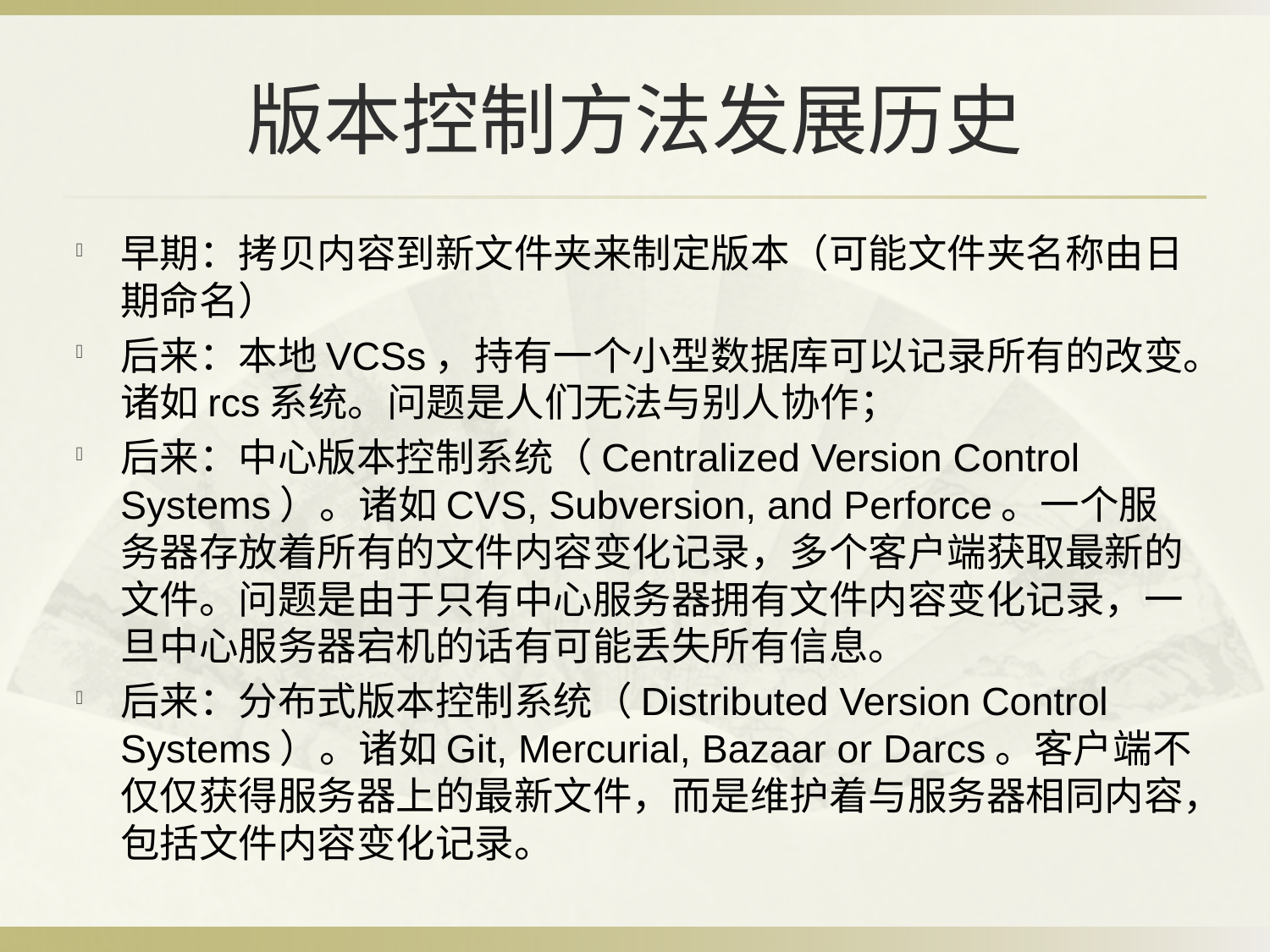

# 版本控制方法发展历史
早期：拷贝内容到新文件夹来制定版本（可能文件夹名称由日期命名）
后来：本地VCSs，持有一个小型数据库可以记录所有的改变。诸如rcs系统。问题是人们无法与别人协作；
后来：中心版本控制系统（Centralized Version Control Systems）。诸如CVS, Subversion, and Perforce。一个服务器存放着所有的文件内容变化记录，多个客户端获取最新的文件。问题是由于只有中心服务器拥有文件内容变化记录，一旦中心服务器宕机的话有可能丢失所有信息。
后来：分布式版本控制系统（Distributed Version Control Systems）。诸如Git, Mercurial, Bazaar or Darcs。客户端不仅仅获得服务器上的最新文件，而是维护着与服务器相同内容，包括文件内容变化记录。